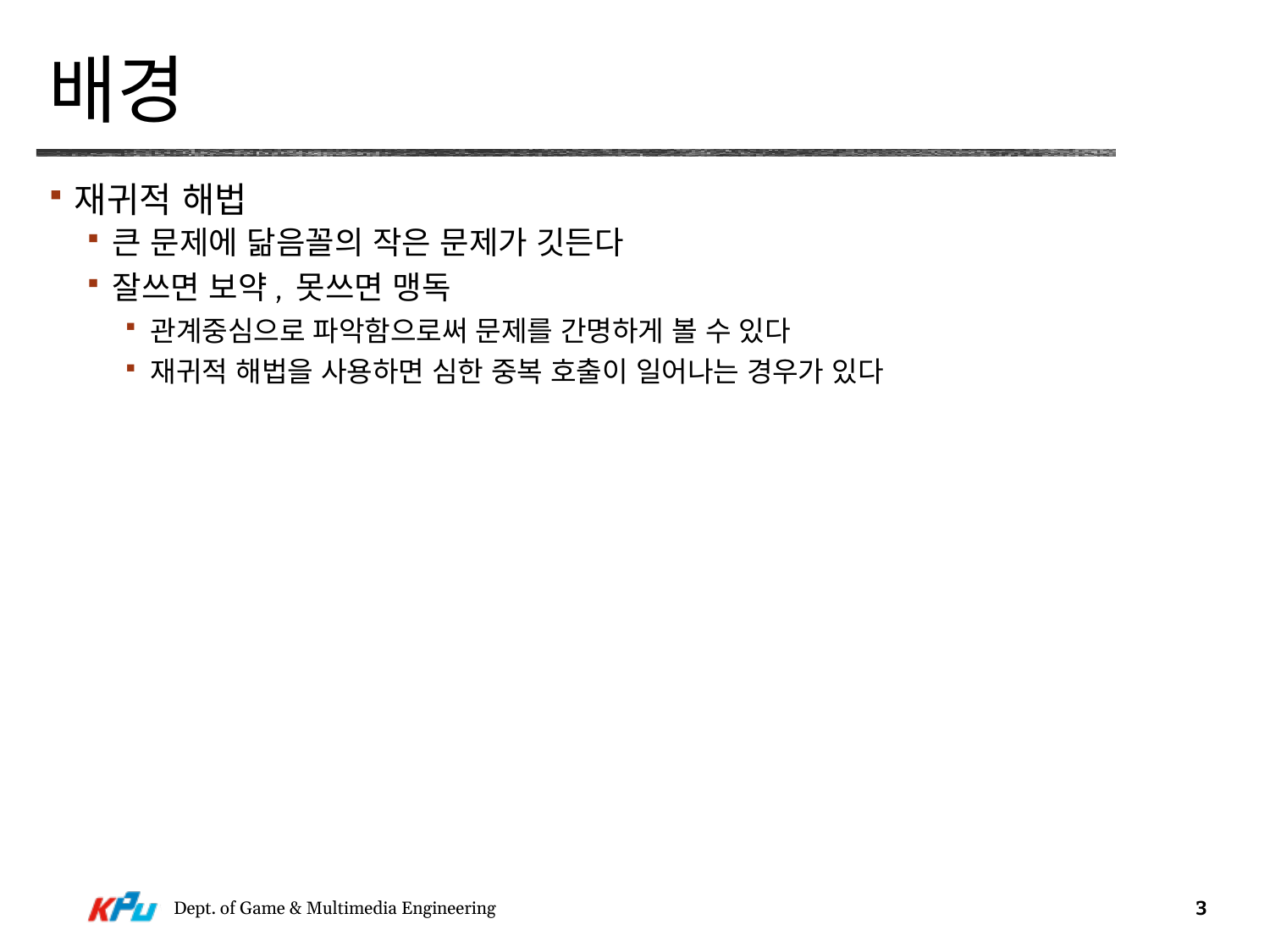

# 배경
재귀적 해법
큰 문제에 닮음꼴의 작은 문제가 깃든다
잘쓰면 보약, 못쓰면 맹독
관계중심으로 파악함으로써 문제를 간명하게 볼 수 있다
재귀적 해법을 사용하면 심한 중복 호출이 일어나는 경우가 있다
Dept. of Game & Multimedia Engineering
3